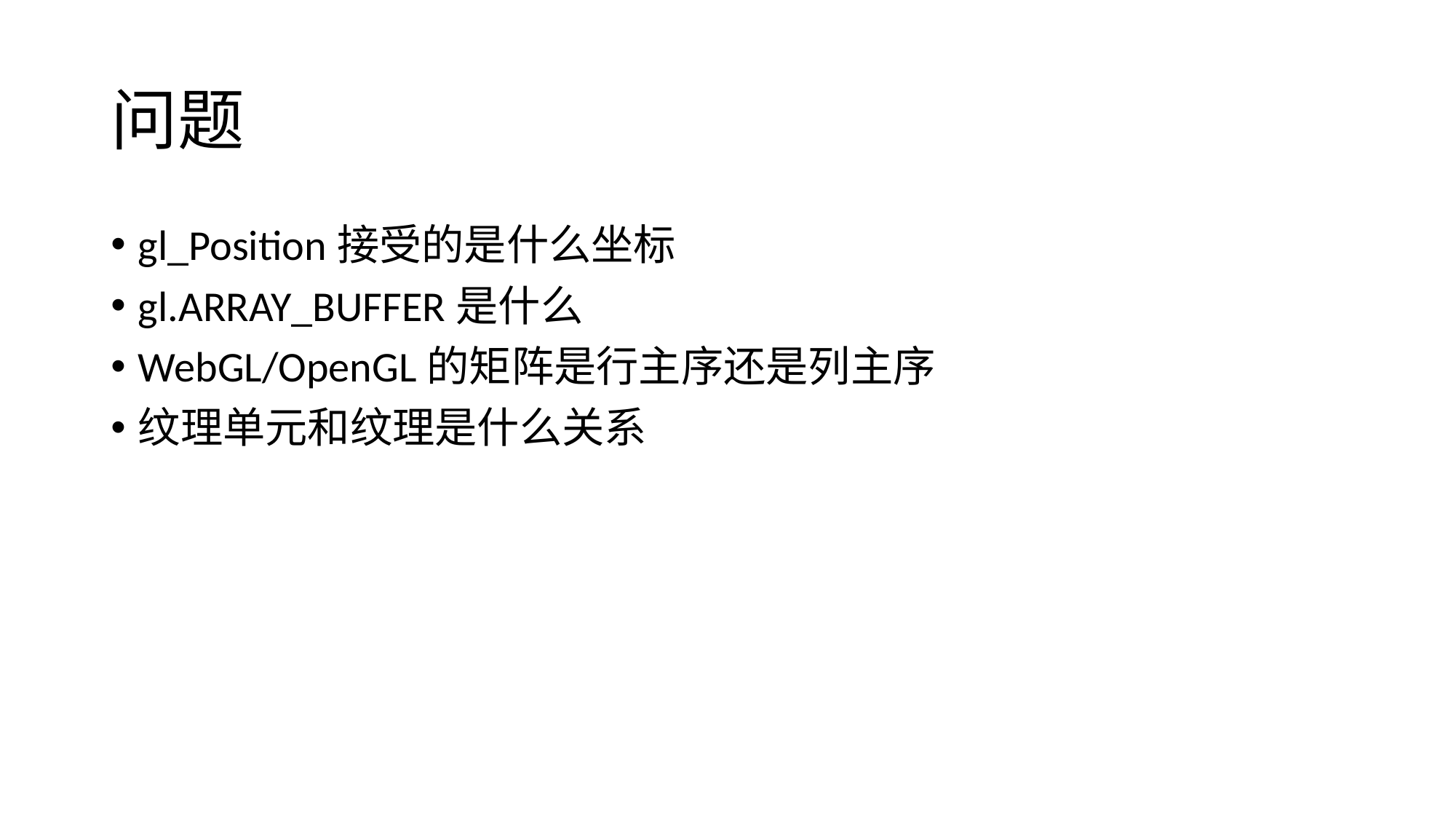

# 问题
gl_Position接受的是什么坐标
gl.ARRAY_BUFFER是什么
WebGL/OpenGL的矩阵是行主序还是列主序
纹理单元和纹理是什么关系